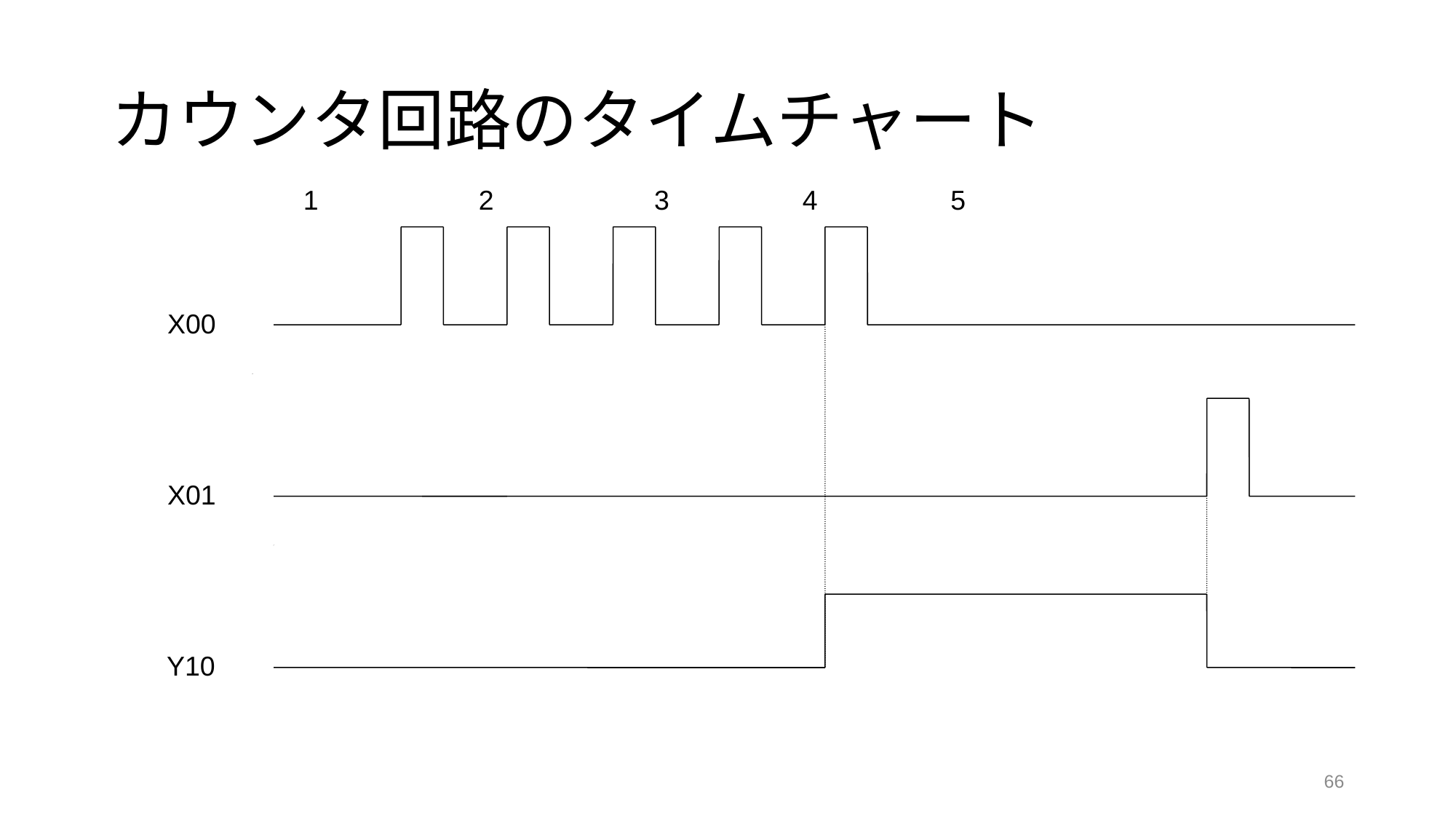

# カウンタ回路のタイムチャート
1     　　　　2     　　　　3     　　　4     　　　5

X00

X01

Y10

66